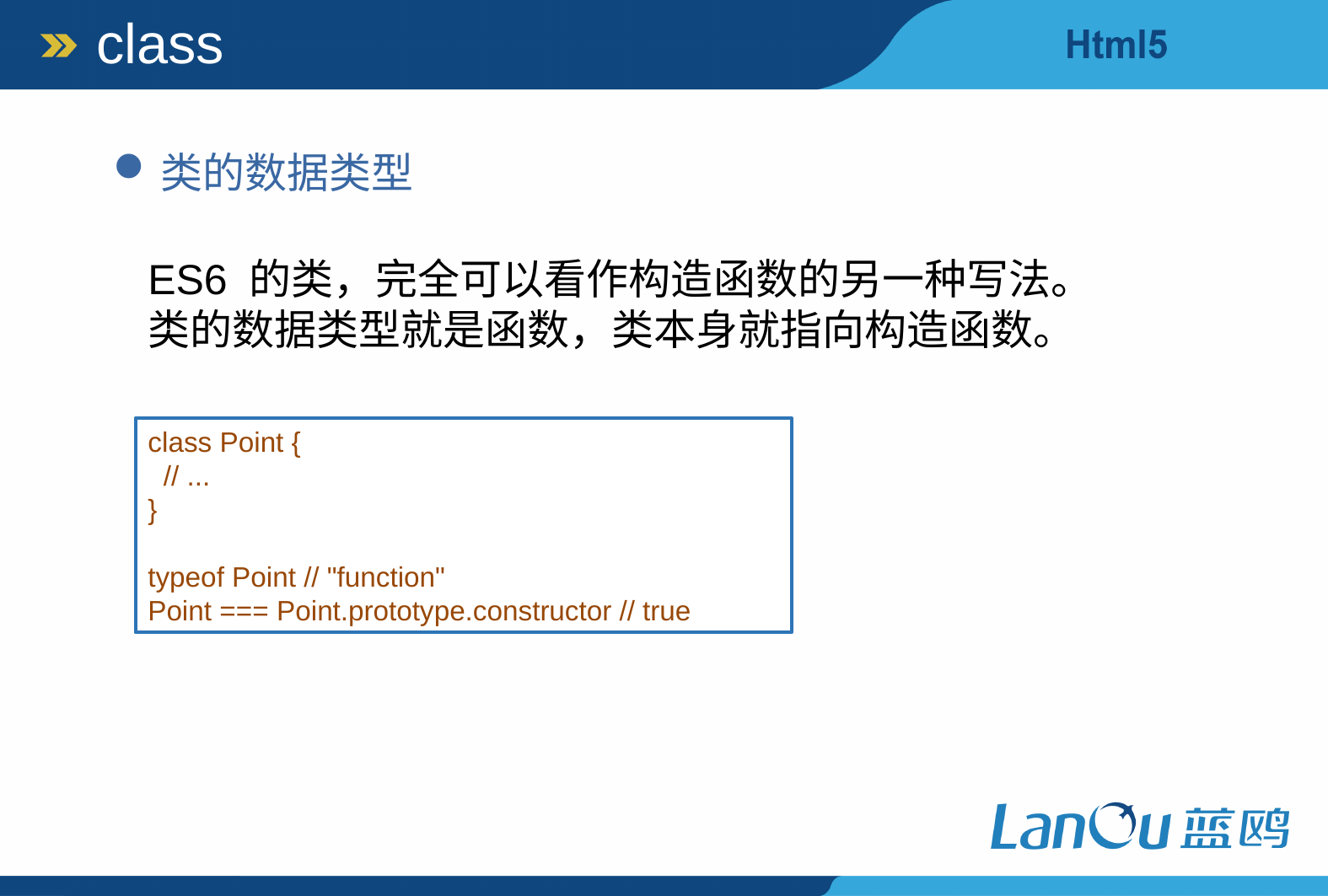

class
类的数据类型
ES6 的类，完全可以看作构造函数的另一种写法。
类的数据类型就是函数，类本身就指向构造函数。
class Point {
  // ...
}

typeof Point // "function"
Point === Point.prototype.constructor // true